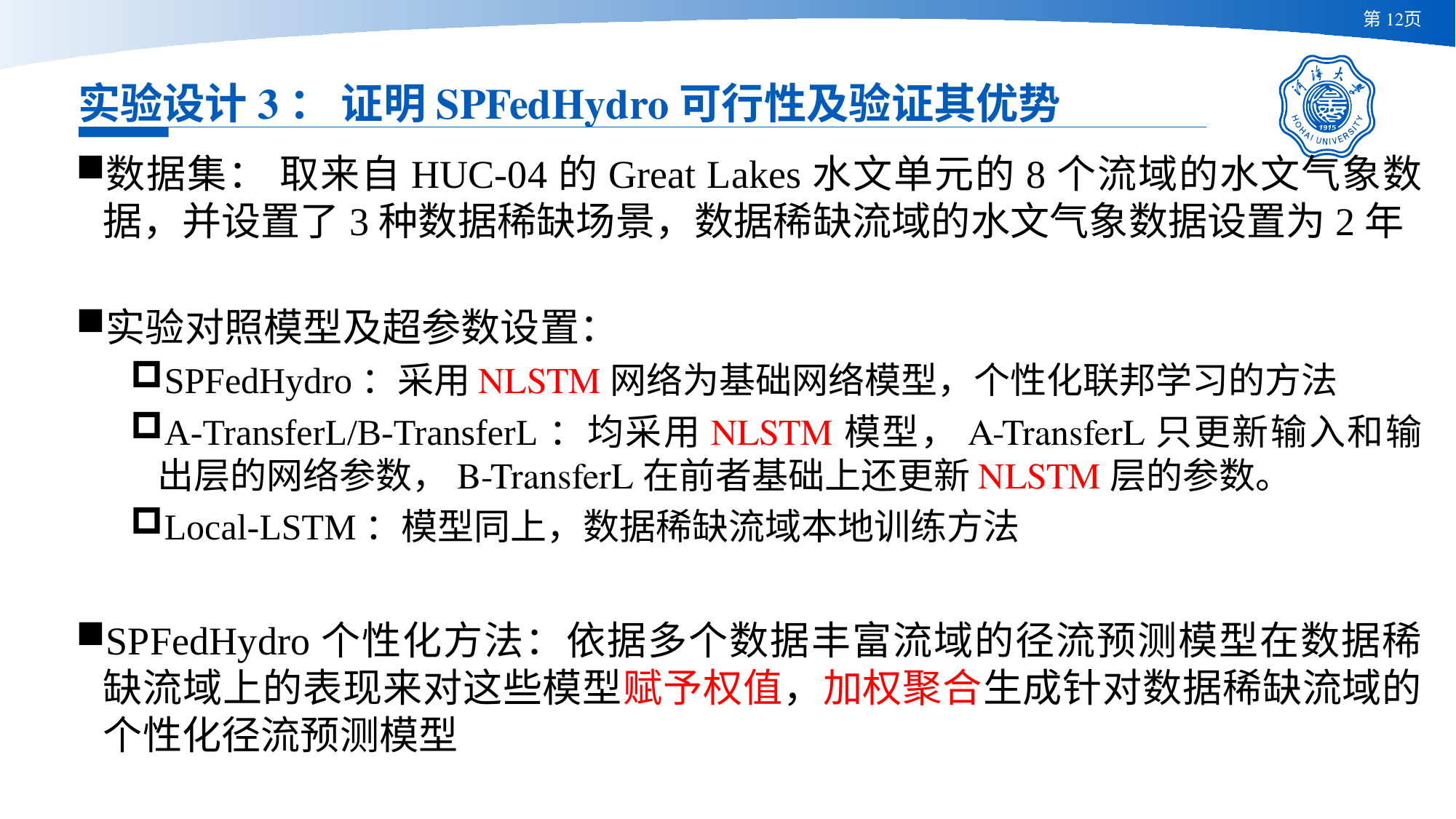

第12页
# 实验设计3： 证明SPFedHydro可行性及验证其优势

数据集： 取来自HUC-04的Great Lakes水文单元的8个流域的水文气象数据，并设置了3种数据稀缺场景，数据稀缺流域的水文气象数据设置为2年

实验对照模型及超参数设置：
SPFedHydro：采用NLSTM网络为基础网络模型，个性化联邦学习的方法
A-TransferL/B-TransferL：均采用NLSTM模型，A-TransferL只更新输入和输出层的网络参数，B-TransferL在前者基础上还更新NLSTM层的参数。
Local-LSTM：模型同上，数据稀缺流域本地训练方法

SPFedHydro个性化方法：依据多个数据丰富流域的径流预测模型在数据稀缺流域上的表现来对这些模型赋予权值，加权聚合生成针对数据稀缺流域的个性化径流预测模型